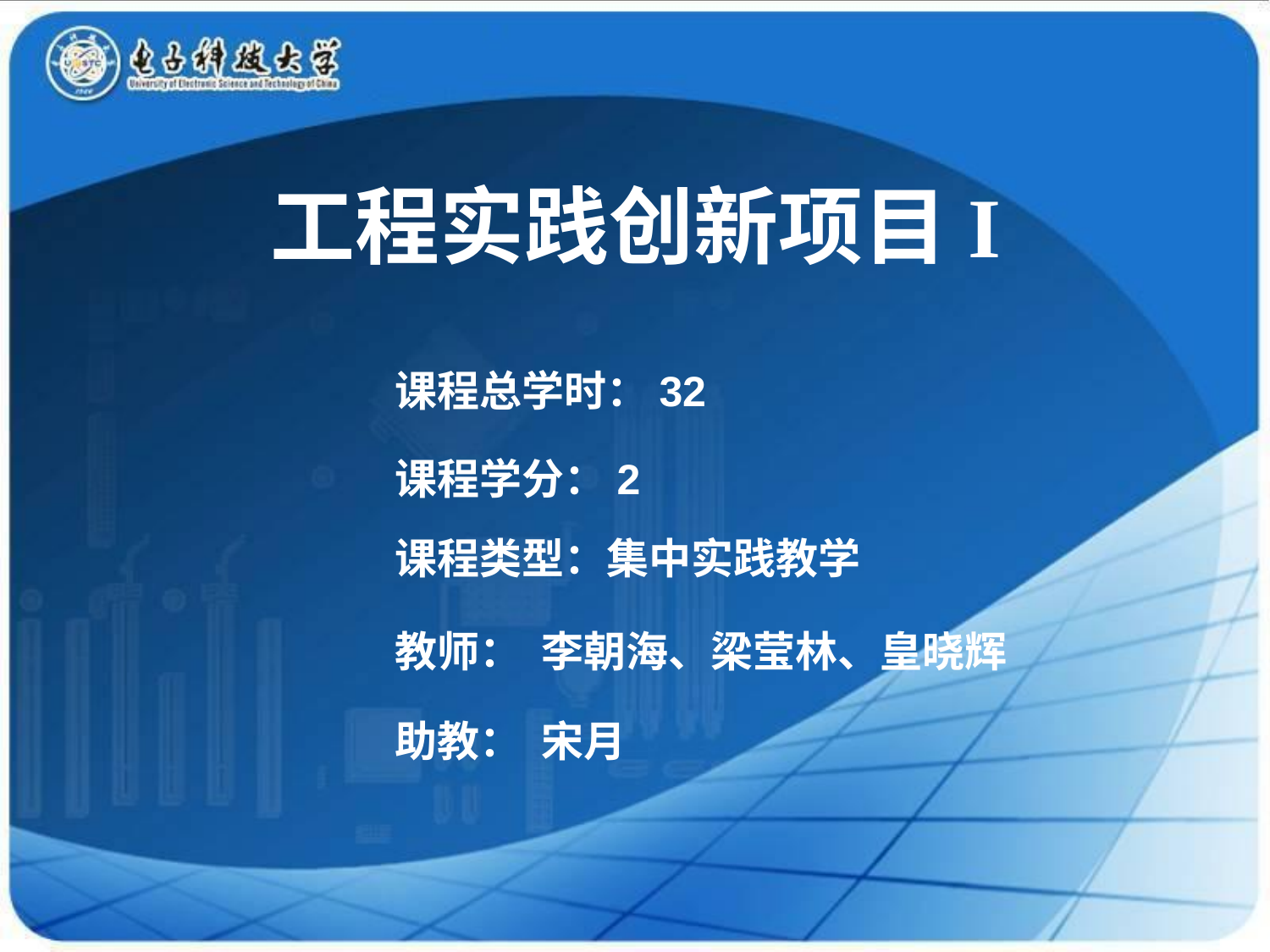

工程实践创新项目I
课程总学时：32
课程学分：2
课程类型：集中实践教学
教师：  李朝海、梁莹林、皇晓辉
助教：  宋月